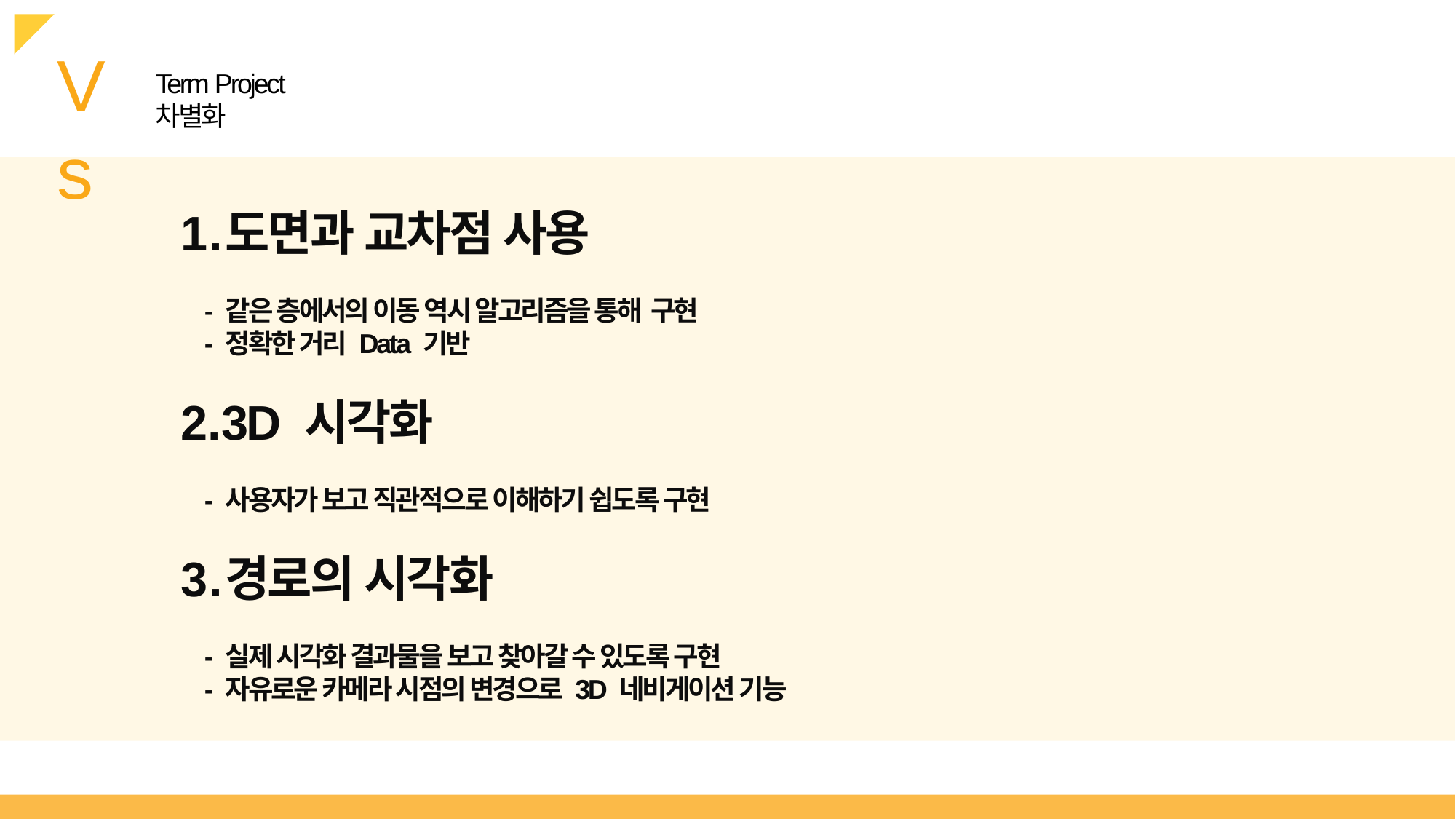

Vs
Term Project
차별화

도면과 교차점 사용

    - 같은 층에서의 이동 역시 알고리즘을 통해  구현
    - 정확한 거리 Data 기반

3D 시각화

    - 사용자가 보고 직관적으로 이해하기 쉽도록 구현

경로의 시각화

    - 실제 시각화 결과물을 보고 찾아갈 수 있도록 구현
    - 자유로운 카메라 시점의 변경으로 3D 네비게이션 기능